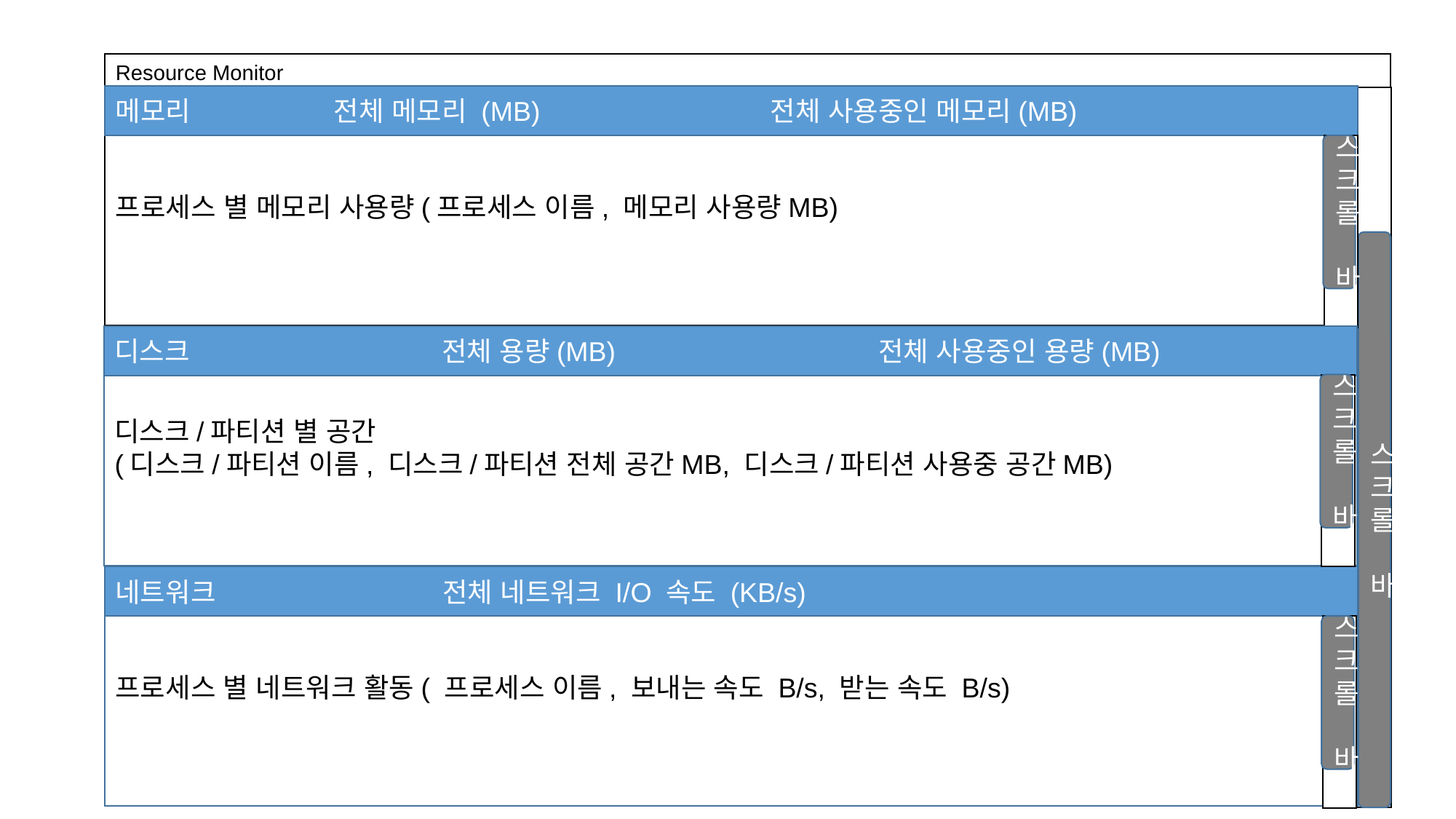

Resource Monitor
메모리 		전체 메모리 (MB)			전체 사용중인 메모리(MB)
프로세스 별 메모리 사용량(프로세스 이름, 메모리 사용량MB)
스크롤 바

스크롤 바
디스크
네트워크
메모리
개요
CPU

디스크			전체 용량(MB)			전체 사용중인 용량(MB)
디스크/파티션 별 공간
(디스크/파티션 이름, 디스크/파티션 전체 공간MB, 디스크/파티션 사용중 공간MB)
스크롤 바

네트워크 			전체 네트워크 I/O 속도 (KB/s)
프로세스 별 네트워크 활동( 프로세스 이름, 보내는 속도 B/s, 받는 속도 B/s)
스크롤 바